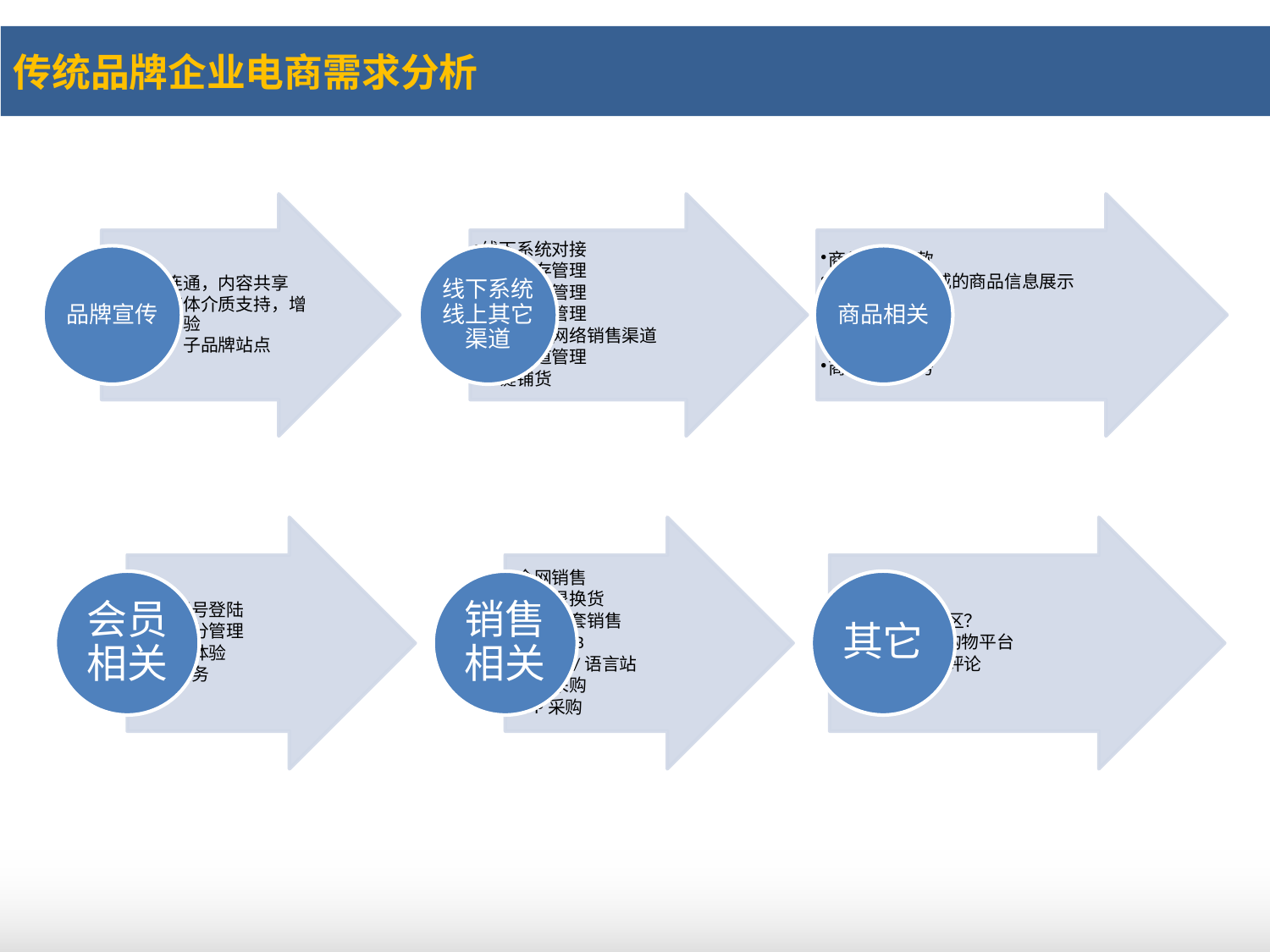

传统品牌企业电商需求分析
与官网连通，内容共享
丰富的媒体介质支持，增强品牌体验
多品牌、子品牌站点
品牌宣传
线下系统对接
统一库存管理
统一订单管理
会员统一管理
管理其它网络销售渠道
线下渠道管理
一键铺货
线下系统 线上其它渠道
商品分期付款
更详尽丰富权威的商品信息展示
个性化订制
个性化推荐
商品信息订阅
商品绑定服务
商品相关
统一账号登陆
统一积分管理
个性化体验
自助服务
会员相关
全网销售
自助退换货
捆绑成套销售
分销B2B
多区域/语言站
企业采购
EPP采购
销售相关
是否要整合社区？
移动/多终端购物平台
社会化分享、评论
其它